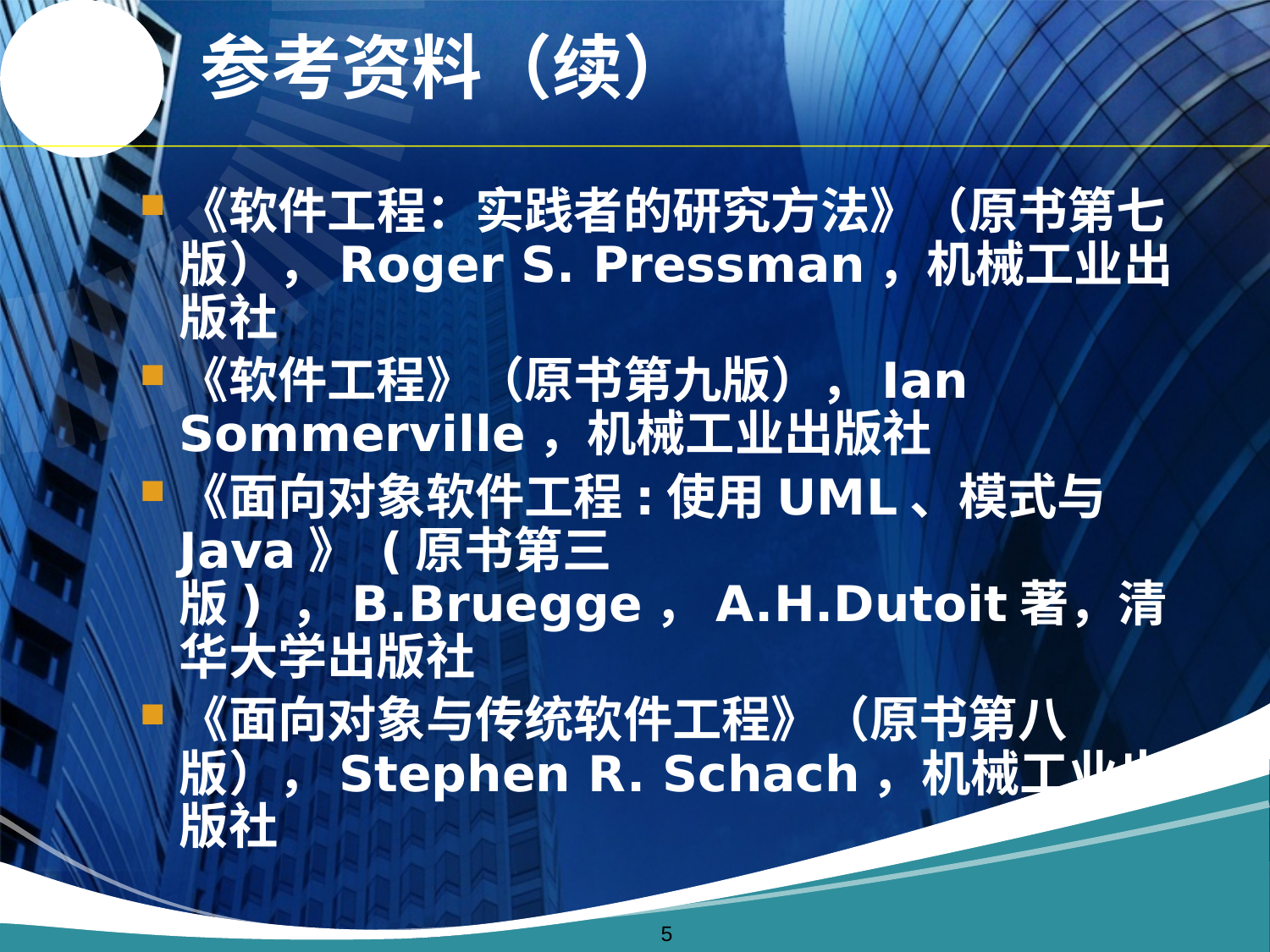

# 参考资料（续）

《软件工程：实践者的研究方法》（原书第七版），Roger S. Pressman，机械工业出版社
《软件工程》（原书第九版），Ian Sommerville，机械工业出版社
《面向对象软件工程:使用UML、模式与Java》 (原书第三版) ，B.Bruegge，A.H.Dutoit著，清华大学出版社
《面向对象与传统软件工程》（原书第八版），Stephen R. Schach，机械工业出版社

5